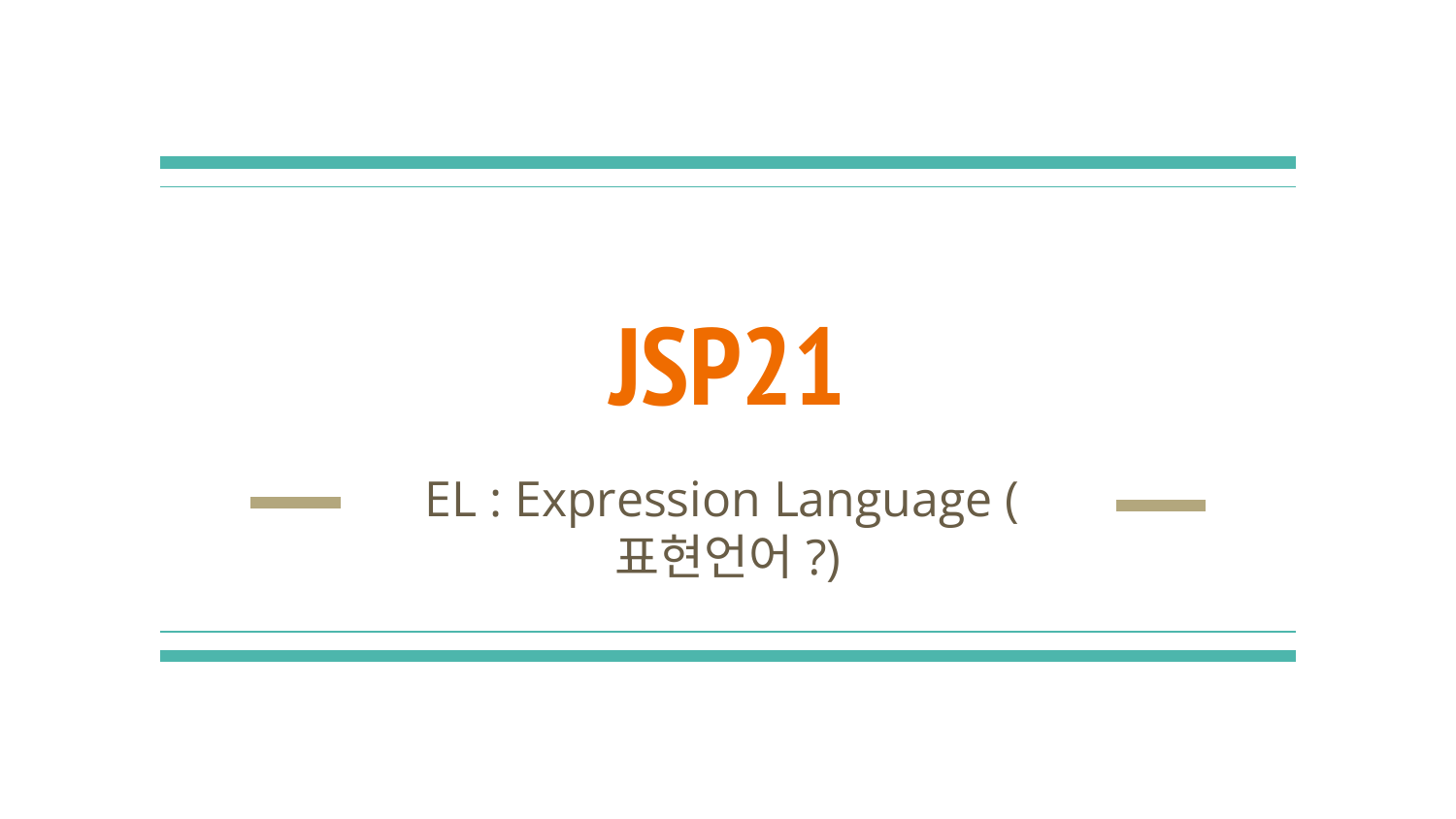

# JSP21
EL : Expression Language (표현언어?)